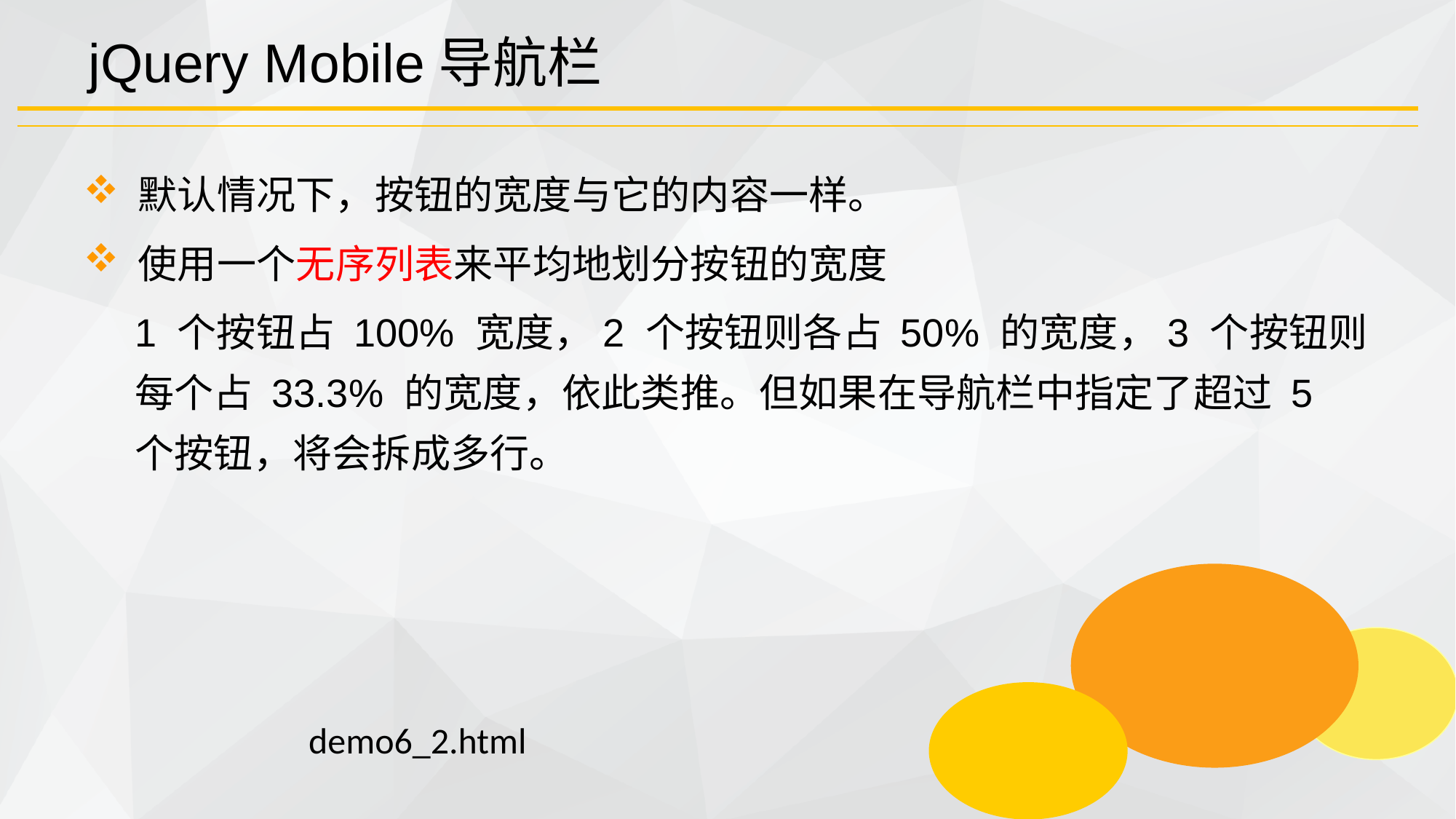

# jQuery Mobile导航栏
默认情况下，按钮的宽度与它的内容一样。
使用一个无序列表来平均地划分按钮的宽度
1 个按钮占 100% 宽度，2 个按钮则各占 50% 的宽度，3 个按钮则每个占 33.3% 的宽度，依此类推。但如果在导航栏中指定了超过 5 个按钮，将会拆成多行。

demo6_2.html